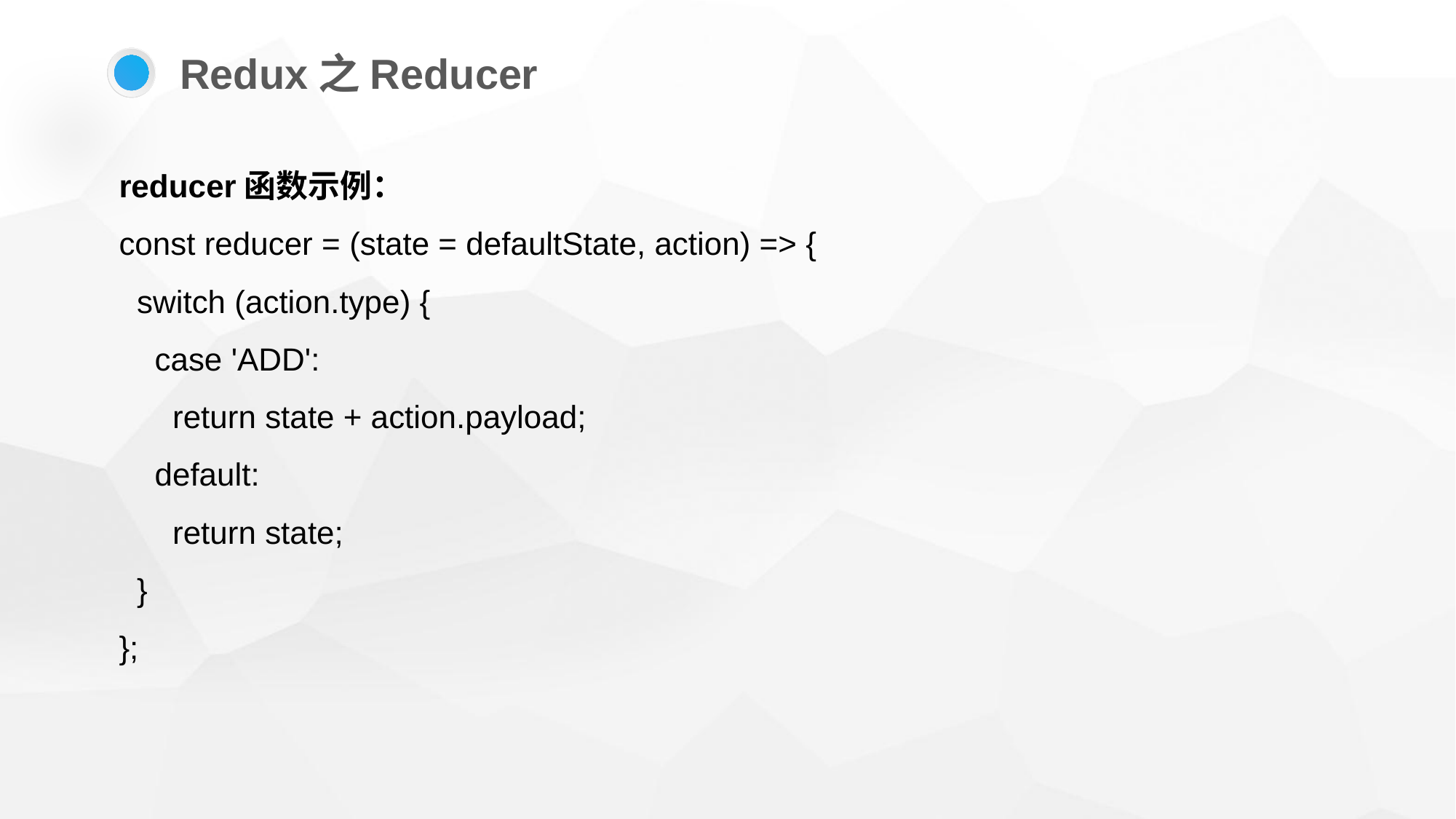

Redux之Reducer

reducer函数示例：
const reducer = (state = defaultState, action) => {
  switch (action.type) {
    case 'ADD':
      return state + action.payload;
    default:
      return state;
  }
};